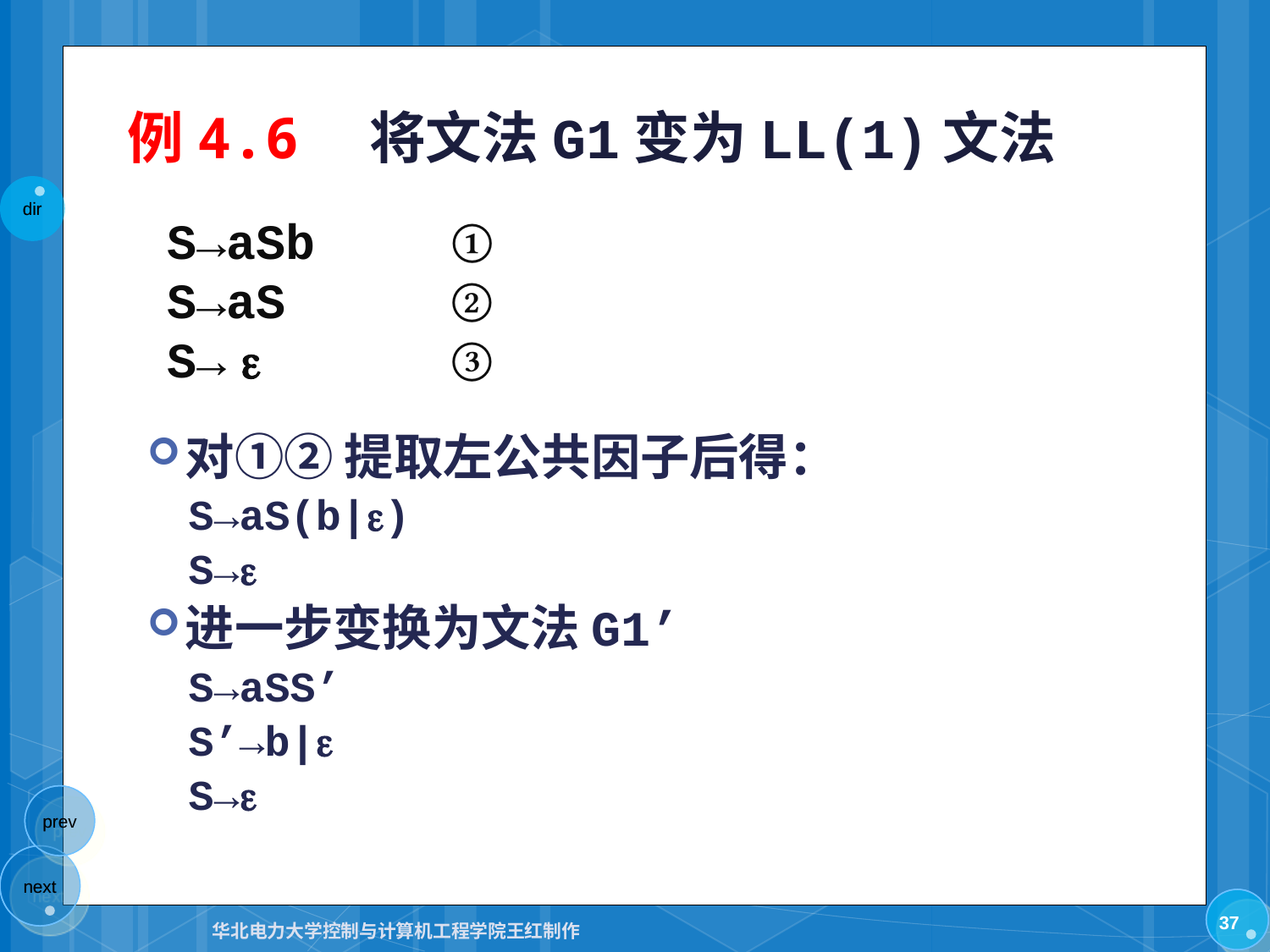

# 例4.6　将文法G1变为LL(1)文法
S→aSb	 ①
S→aS		 ②
S→ ε 		 ③
对①② 提取左公共因子后得：
S→aS(b|ε)
S→ε
进一步变换为文法G1’
S→aSS’
S’→b|ε
S→ε

37
华北电力大学控制与计算机工程学院王红制作